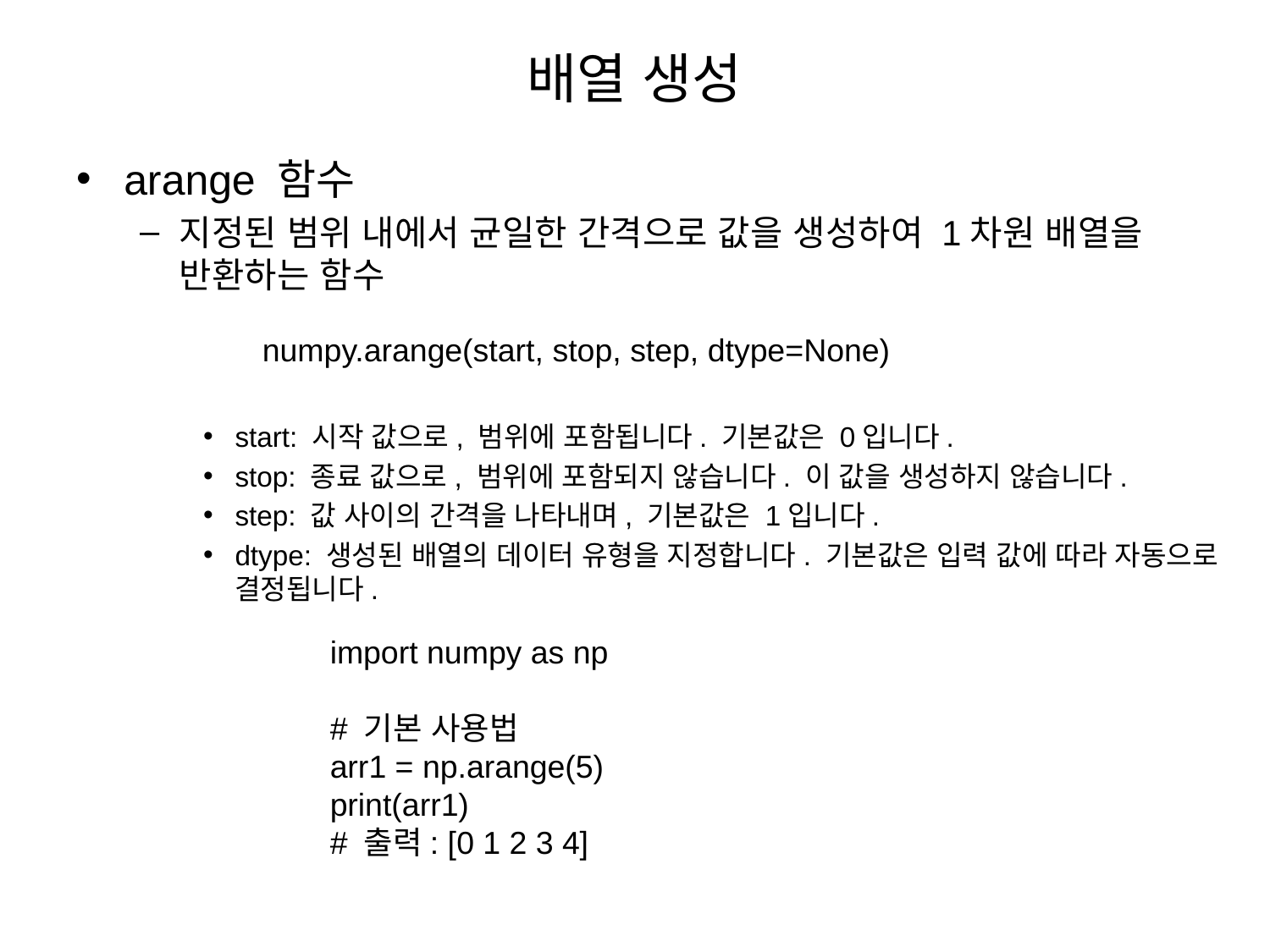

# 배열 생성
arange 함수
지정된 범위 내에서 균일한 간격으로 값을 생성하여 1차원 배열을 반환하는 함수

start: 시작 값으로, 범위에 포함됩니다. 기본값은 0입니다.
stop: 종료 값으로, 범위에 포함되지 않습니다. 이 값을 생성하지 않습니다.
step: 값 사이의 간격을 나타내며, 기본값은 1입니다.
dtype: 생성된 배열의 데이터 유형을 지정합니다. 기본값은 입력 값에 따라 자동으로 결정됩니다.

numpy.arange(start, stop, step, dtype=None)
import numpy as np

# 기본 사용법
arr1 = np.arange(5)
print(arr1)
# 출력: [0 1 2 3 4]